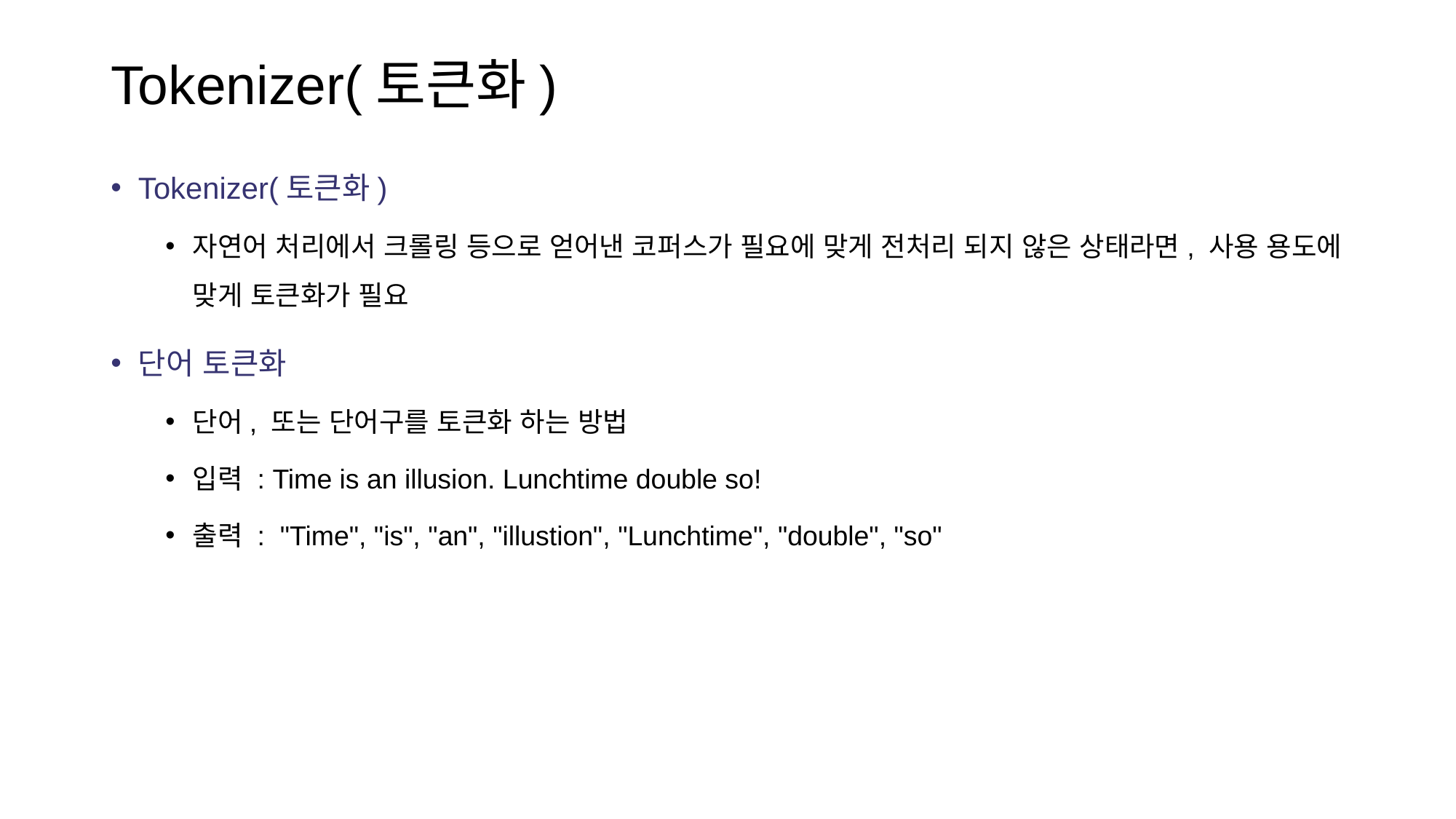

# Tokenizer(토큰화)
Tokenizer(토큰화)
자연어 처리에서 크롤링 등으로 얻어낸 코퍼스가 필요에 맞게 전처리 되지 않은 상태라면, 사용 용도에 맞게 토큰화가 필요
단어 토큰화
단어, 또는 단어구를 토큰화 하는 방법
입력 : Time is an illusion. Lunchtime double so!
출력 :  "Time", "is", "an", "illustion", "Lunchtime", "double", "so"